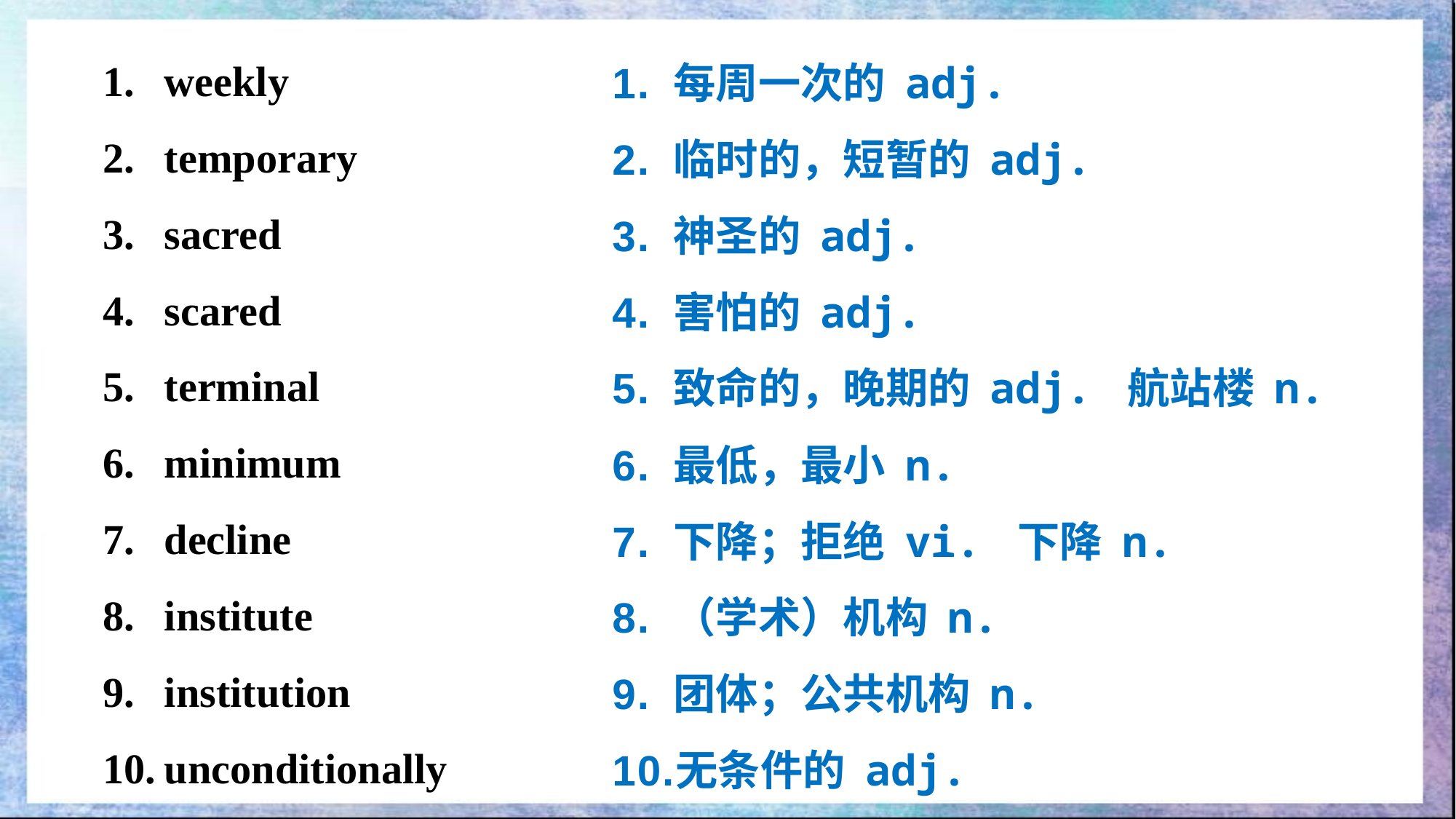

weekly
temporary
sacred
scared
terminal
minimum
decline
institute
institution
unconditionally
每周一次的 adj.
临时的，短暂的 adj.
神圣的 adj.
害怕的 adj.
致命的，晚期的 adj. 航站楼 n.
最低，最小 n.
下降；拒绝 vi. 下降 n.
（学术）机构 n.
团体；公共机构 n.
无条件的 adj.